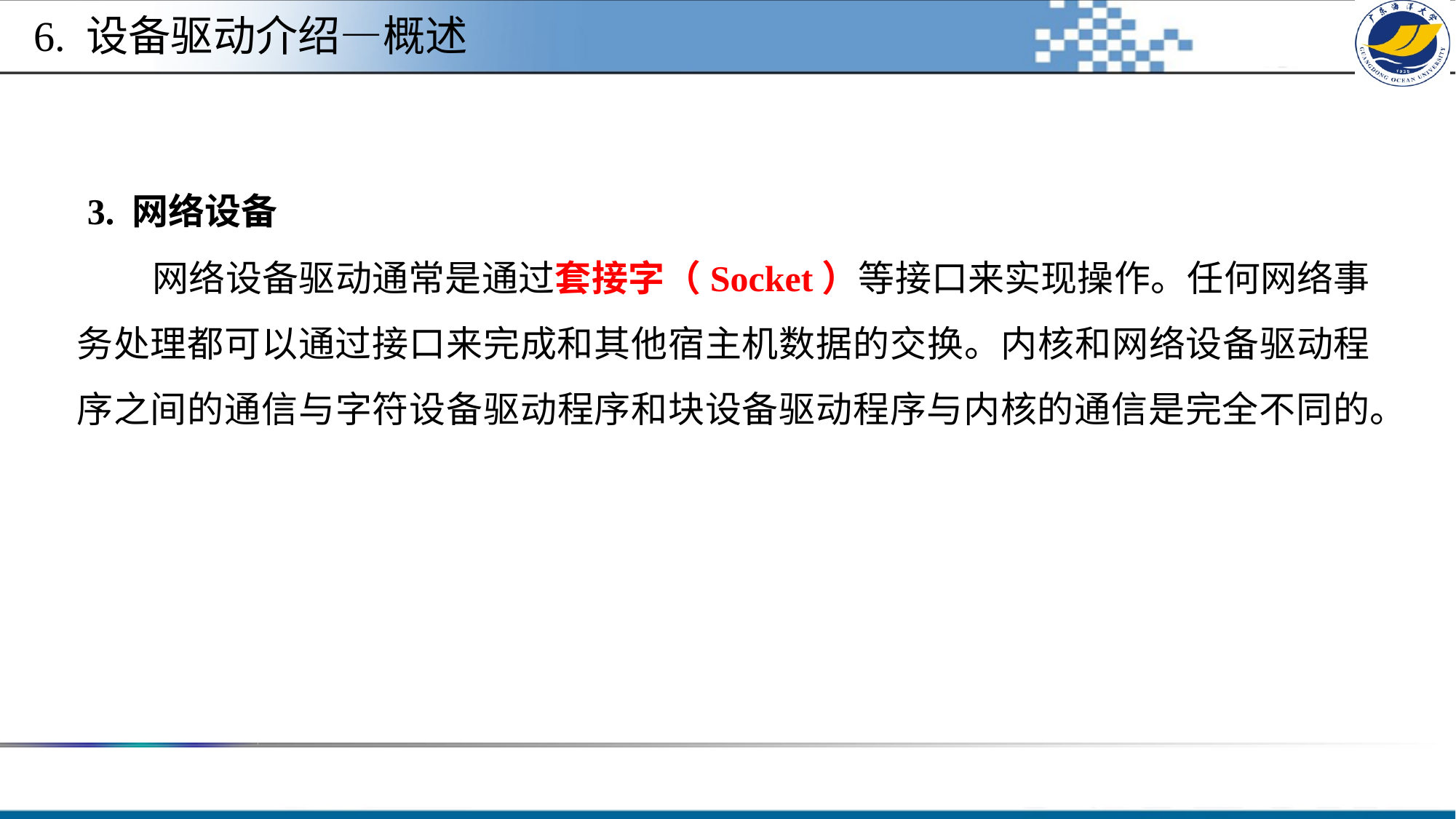

6. 设备驱动介绍—概述

 3. 网络设备
        网络设备驱动通常是通过套接字（Socket）等接口来实现操作。任何网络事务处理都可以通过接口来完成和其他宿主机数据的交换。内核和网络设备驱动程序之间的通信与字符设备驱动程序和块设备驱动程序与内核的通信是完全不同的。